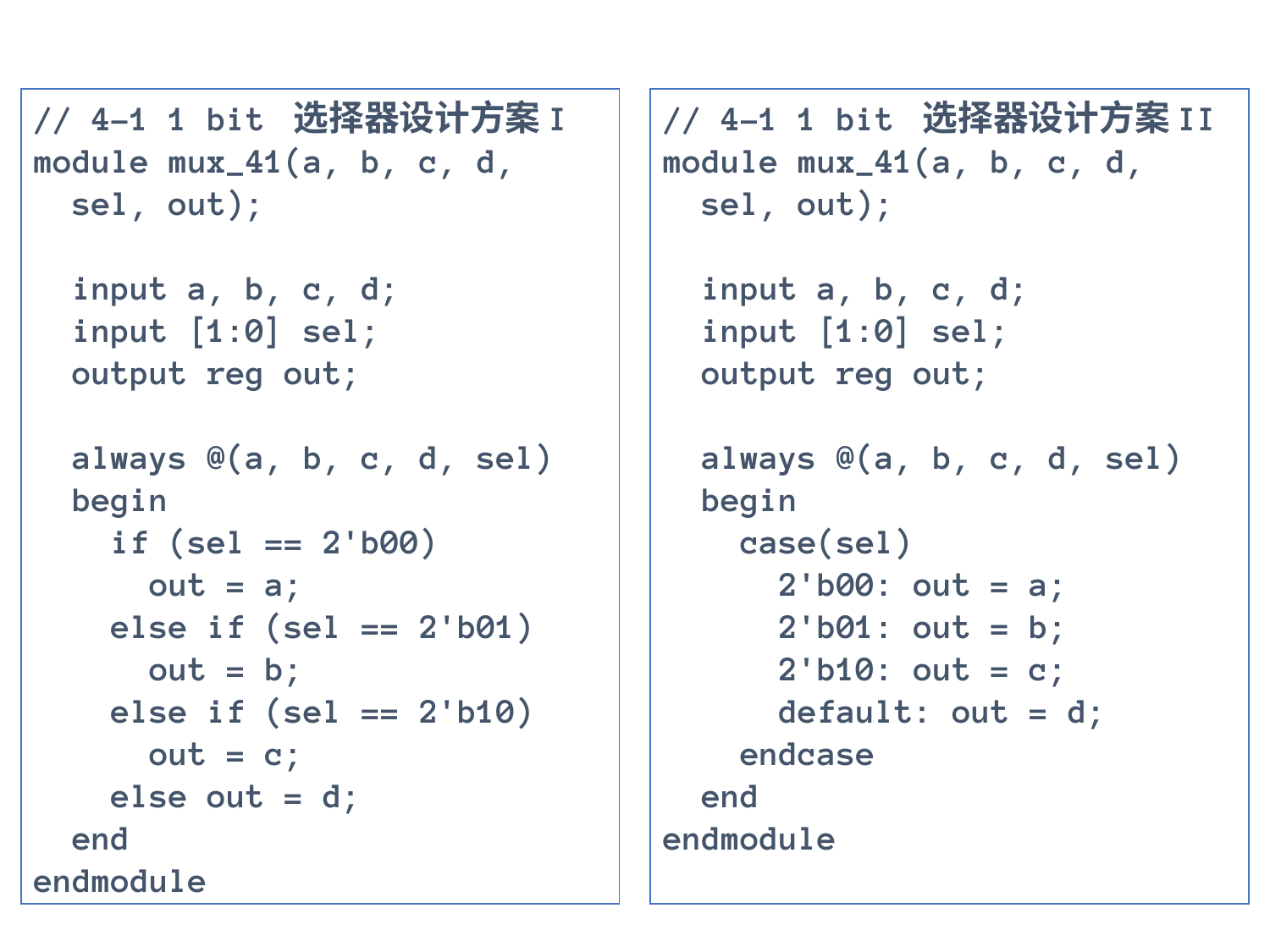

// 4-1 1 bit 选择器设计方案I
module mux_41(a, b, c, d,
  sel, out);

  input a, b, c, d;
  input [1:0] sel;
  output reg out;

  always @(a, b, c, d, sel)
  begin
    if (sel == 2'b00)
      out = a;
    else if (sel == 2'b01)
      out = b;
    else if (sel == 2'b10)
      out = c;
    else out = d;
  end
endmodule

// 4-1 1 bit 选择器设计方案II
module mux_41(a, b, c, d,
  sel, out);

  input a, b, c, d;
  input [1:0] sel;
  output reg out;

  always @(a, b, c, d, sel)
  begin
    case(sel)
      2'b00: out = a;
      2'b01: out = b;
      2'b10: out = c;
      default: out = d;
    endcase
  end
endmodule